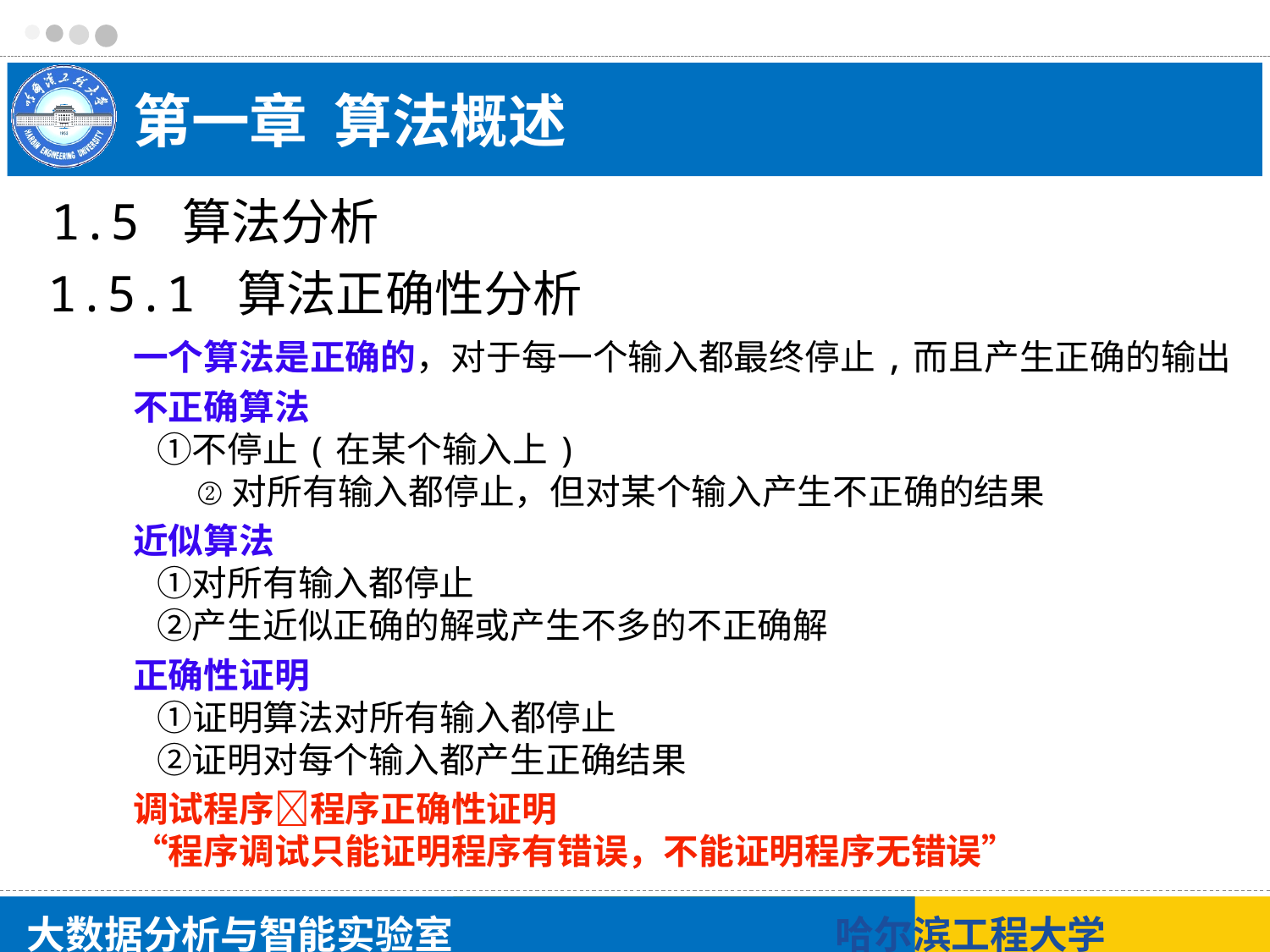

# 第一章  算法概述
1.5 算法分析
1.5.1 算法正确性分析
一个算法是正确的，对于每一个输入都最终停止,而且产生正确的输出
不正确算法
   ①不停止(在某个输入上)
   ②对所有输入都停止，但对某个输入产生不正确的结果
近似算法
   ①对所有输入都停止
   ②产生近似正确的解或产生不多的不正确解
正确性证明
   ①证明算法对所有输入都停止
   ②证明对每个输入都产生正确结果
调试程序≠程序正确性证明
“程序调试只能证明程序有错误，不能证明程序无错误”